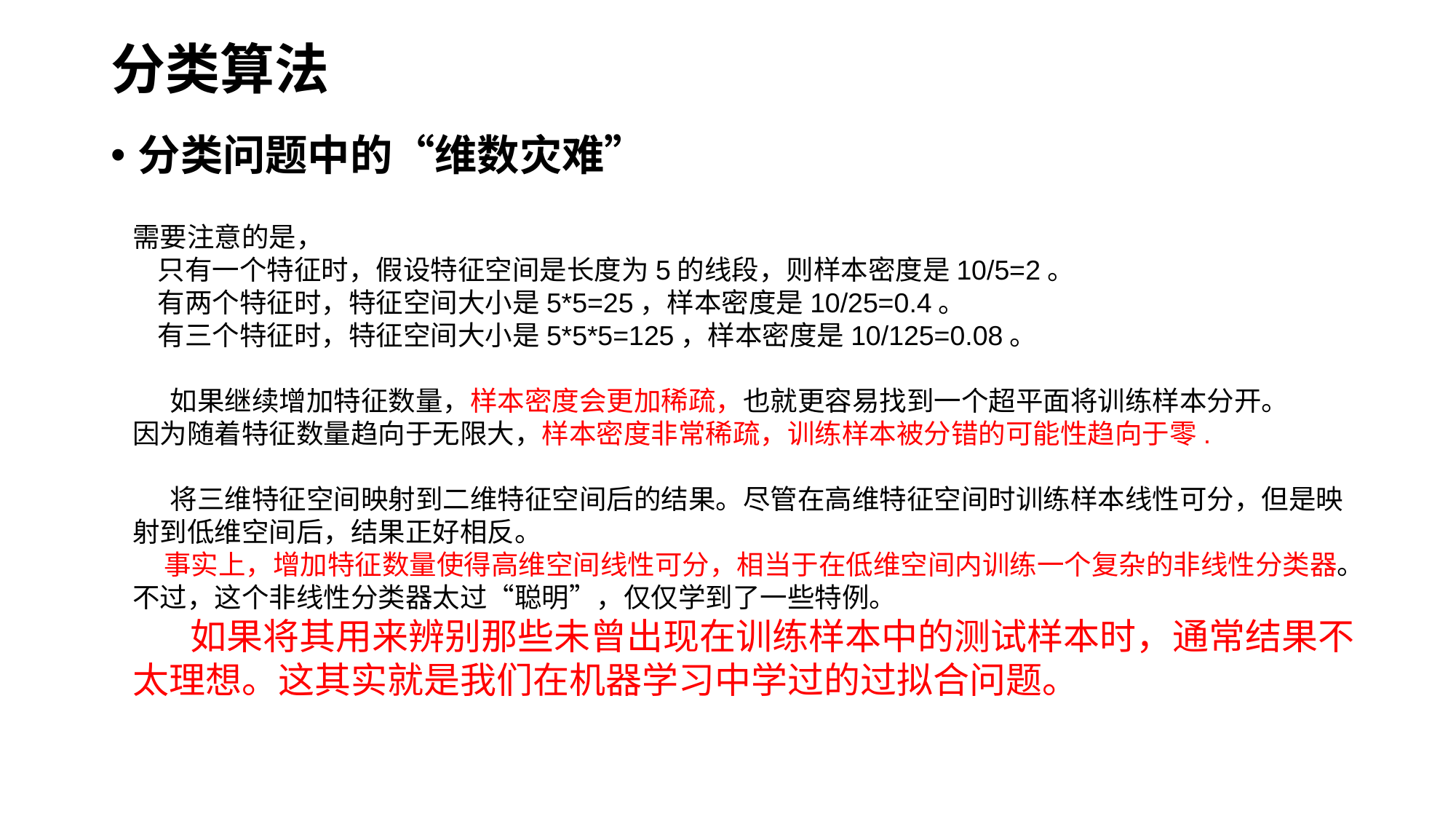

# 分类算法
分类问题中的“维数灾难”

需要注意的是，
   只有一个特征时，假设特征空间是长度为5的线段，则样本密度是10/5=2。
   有两个特征时，特征空间大小是5*5=25，样本密度是10/25=0.4。
   有三个特征时，特征空间大小是5*5*5=125，样本密度是10/125=0.08。

     如果继续增加特征数量，样本密度会更加稀疏，也就更容易找到一个超平面将训练样本分开。
因为随着特征数量趋向于无限大，样本密度非常稀疏，训练样本被分错的可能性趋向于零.

     将三维特征空间映射到二维特征空间后的结果。尽管在高维特征空间时训练样本线性可分，但是映射到低维空间后，结果正好相反。
    事实上，增加特征数量使得高维空间线性可分，相当于在低维空间内训练一个复杂的非线性分类器。不过，这个非线性分类器太过“聪明”，仅仅学到了一些特例。
      如果将其用来辨别那些未曾出现在训练样本中的测试样本时，通常结果不太理想。这其实就是我们在机器学习中学过的过拟合问题。